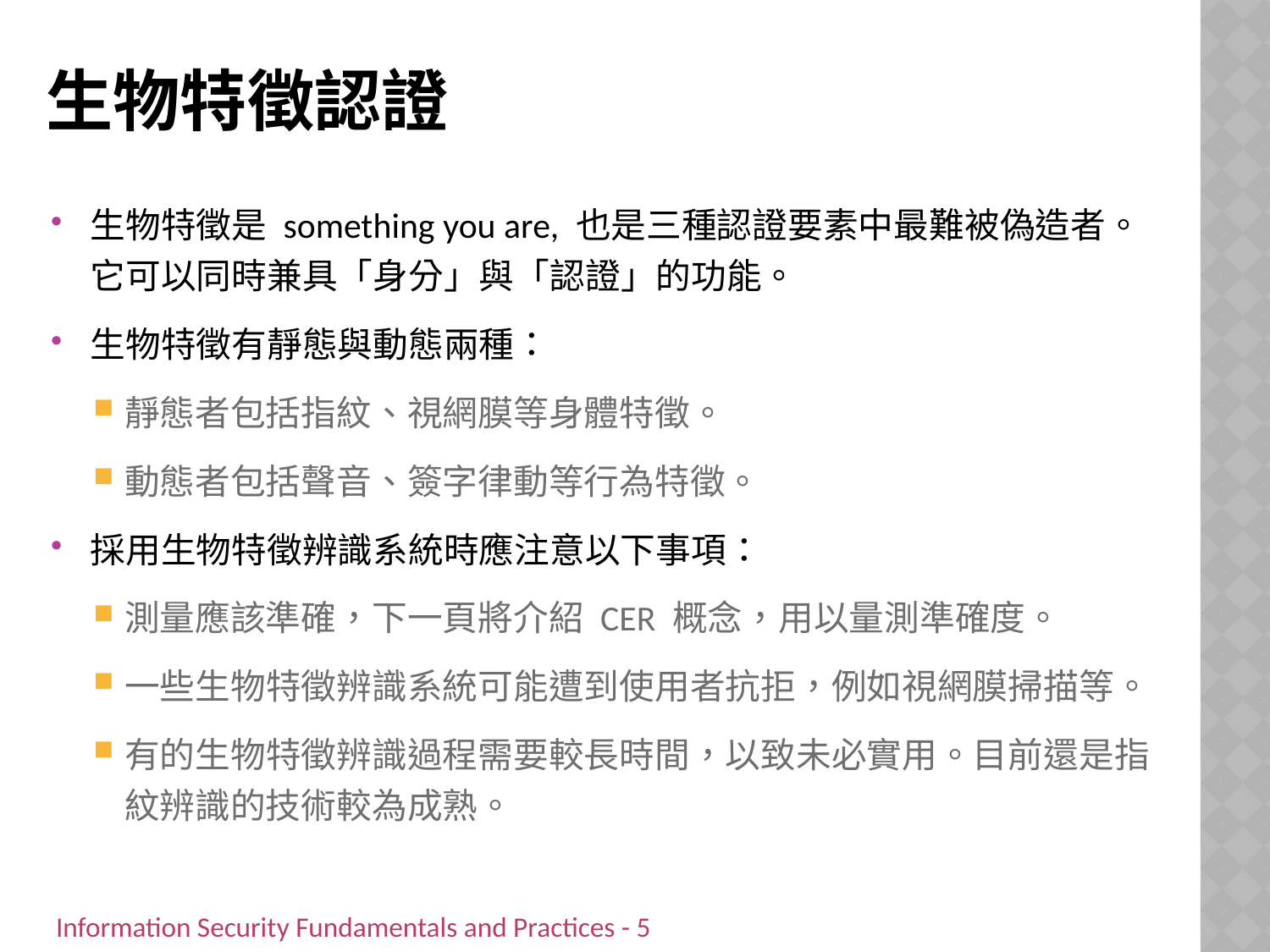

# 生物特徵認證
生物特徵是 something you are, 也是三種認證要素中最難被偽造者。它可以同時兼具「身分」與「認證」的功能。
生物特徵有靜態與動態兩種：
靜態者包括指紋、視網膜等身體特徵。
動態者包括聲音、簽字律動等行為特徵。
採用生物特徵辨識系統時應注意以下事項：
測量應該準確，下一頁將介紹 CER 概念，用以量測準確度。
一些生物特徵辨識系統可能遭到使用者抗拒，例如視網膜掃描等。
有的生物特徵辨識過程需要較長時間，以致未必實用。目前還是指紋辨識的技術較為成熟。